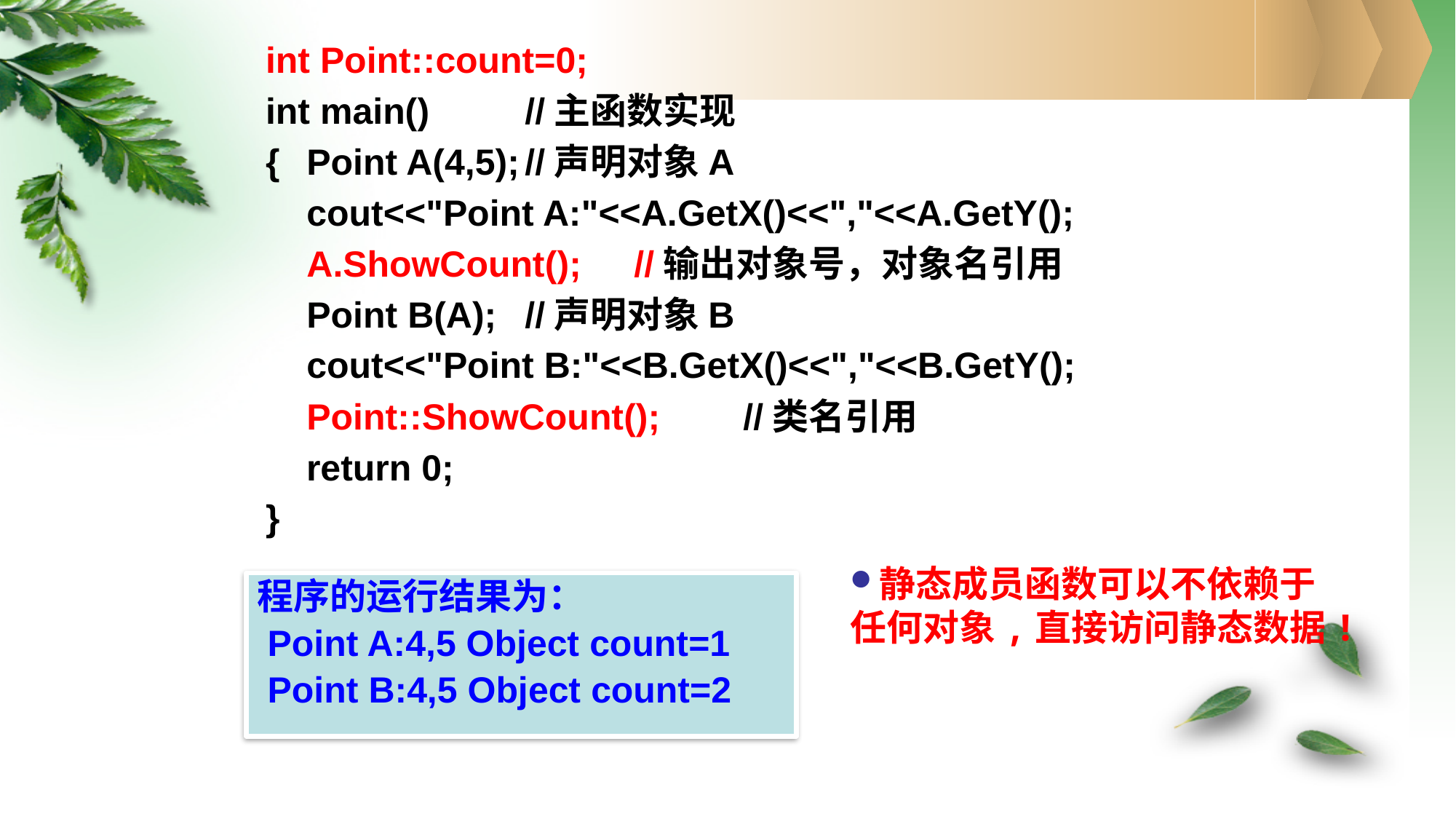

int Point::count=0;
int main()	//主函数实现
{	Point A(4,5);	//声明对象A
	cout<<"Point A:"<<A.GetX()<<","<<A.GetY();
	A.ShowCount();	//输出对象号，对象名引用
	Point B(A);	//声明对象B
	cout<<"Point B:"<<B.GetX()<<","<<B.GetY();
	Point::ShowCount();	//类名引用
    return 0;
}
静态成员函数可以不依赖于任何对象,直接访问静态数据!
程序的运行结果为：
 Point A:4,5 Object count=1
 Point B:4,5 Object count=2